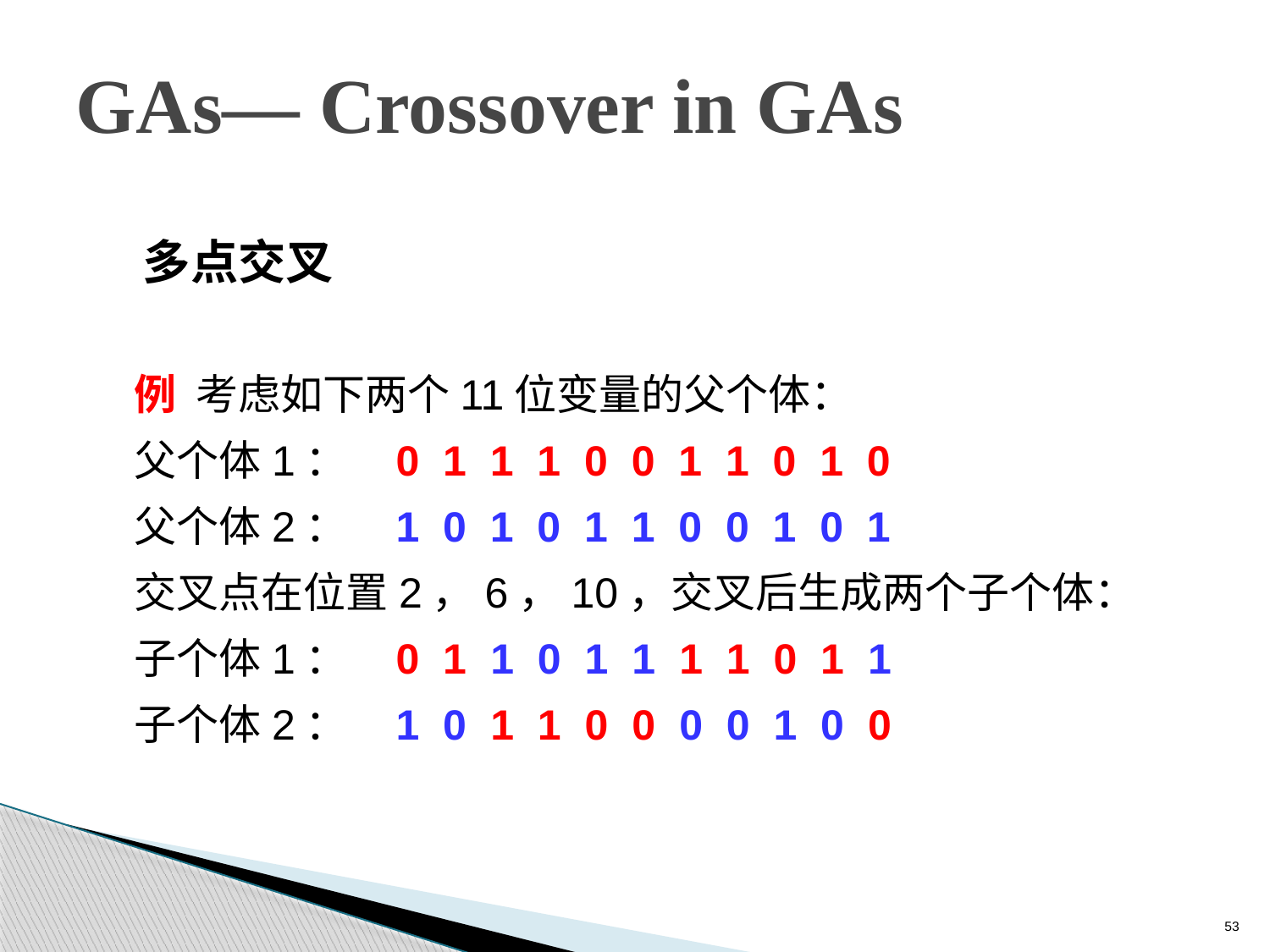

53
# GAs— Crossover in GAs
多点交叉
例  考虑如下两个11位变量的父个体：
父个体1：    0  1  1  1  0  0  1  1  0  1  0
父个体2：    1  0  1  0  1  1  0  0  1  0  1
交叉点在位置2，6，10，交叉后生成两个子个体：
子个体1：    0  1  1  0  1  1  1  1  0  1  1
子个体2：    1  0  1  1  0  0  0  0  1  0  0